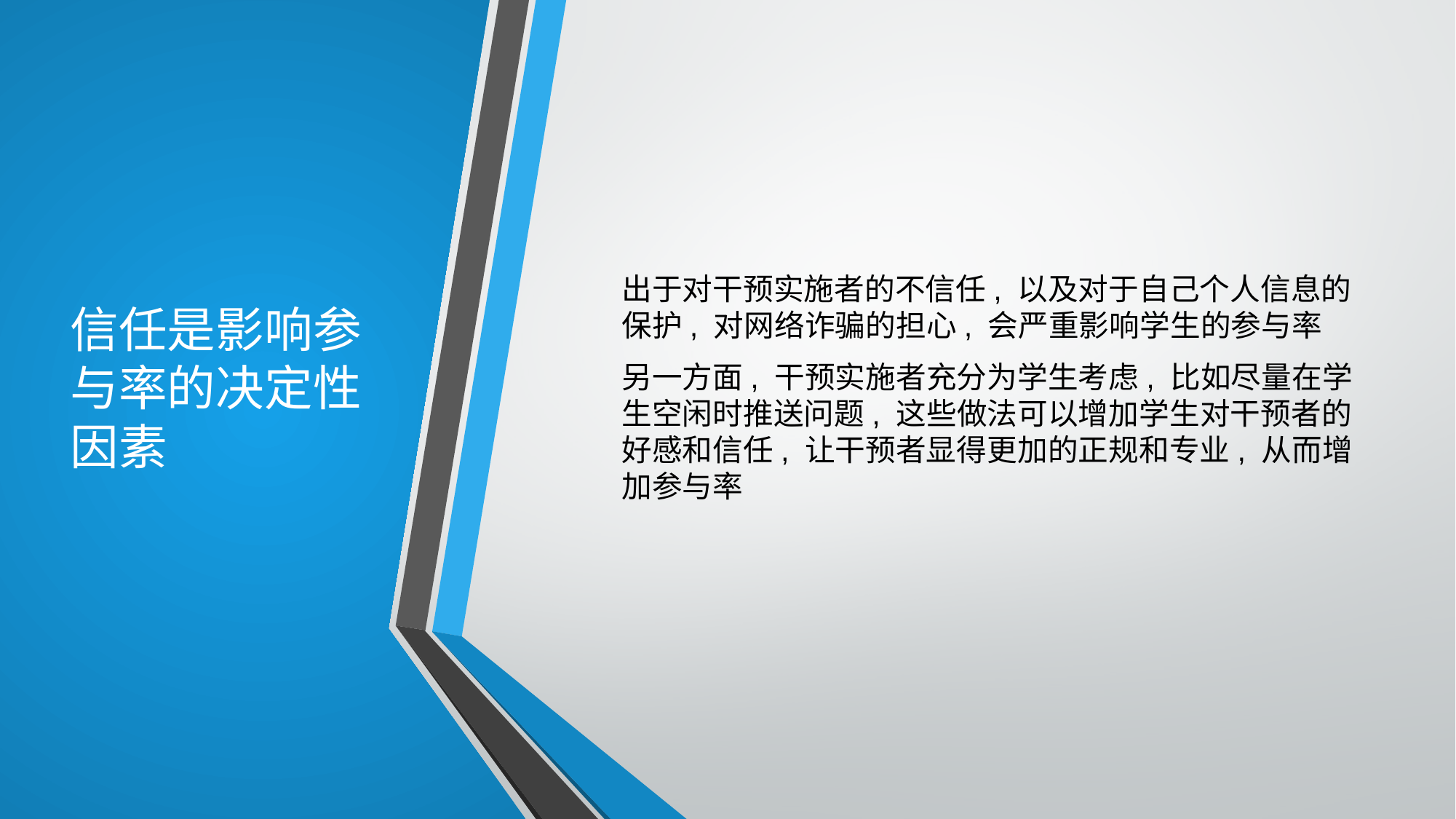

# 信任是影响参与率的决定性因素
出于对干预实施者的不信任, 以及对于自己个人信息的保护, 对网络诈骗的担心, 会严重影响学生的参与率
另一方面, 干预实施者充分为学生考虑, 比如尽量在学生空闲时推送问题, 这些做法可以增加学生对干预者的好感和信任, 让干预者显得更加的正规和专业, 从而增加参与率